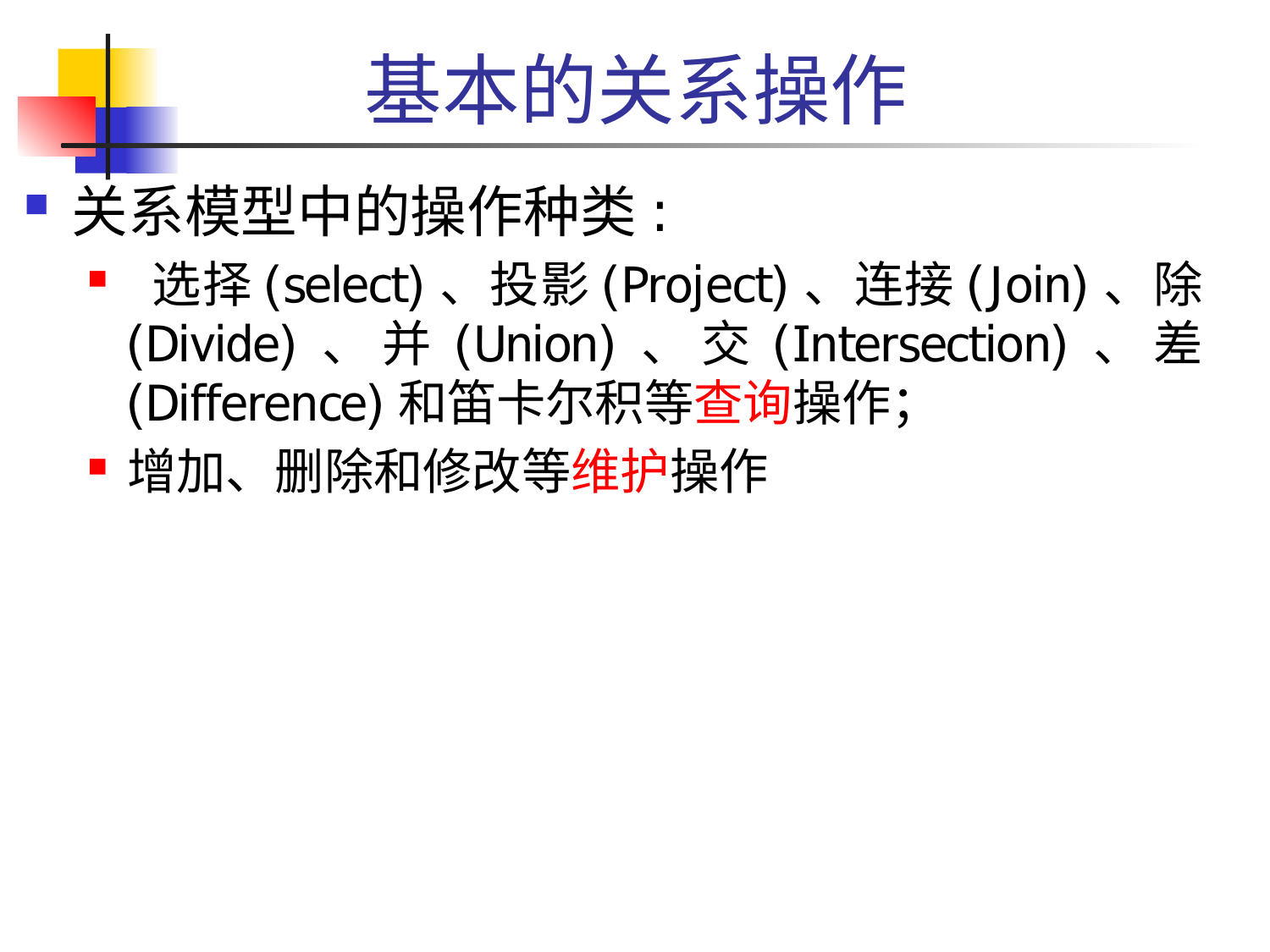

# 基本的关系操作
关系模型中的操作种类:
 选择(select)、投影(Project)、连接(Join)、除(Divide)、并(Union)、交(Intersection)、差(Difference)和笛卡尔积等查询操作；
增加、删除和修改等维护操作